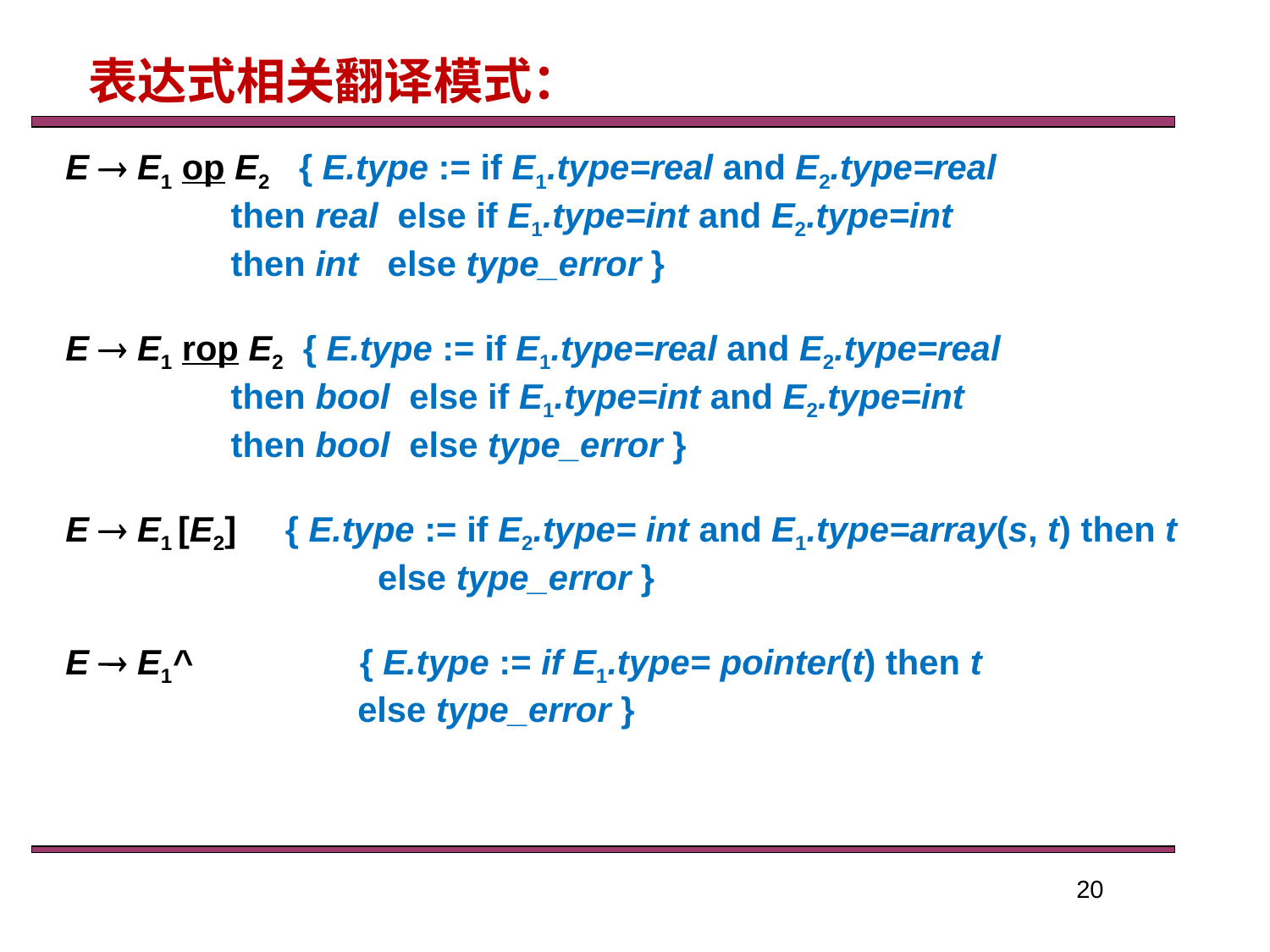

表达式相关翻译模式：
E → E1 op E2   { E.type := if E1.type=real and E2.type=real
                 then real  else if E1.type=int and E2.type=int
                 then int   else type_error }

E → E1 rop E2  { E.type := if E1.type=real and E2.type=real
                 then bool  else if E1.type=int and E2.type=int
                 then bool  else type_error }

E → E1 [E2]     { E.type := if E2.type= int and E1.type=array(s, t) then t  else type_error }

E → E1^             { E.type := if E1.type= pointer(t) then t
                              else type_error }
20